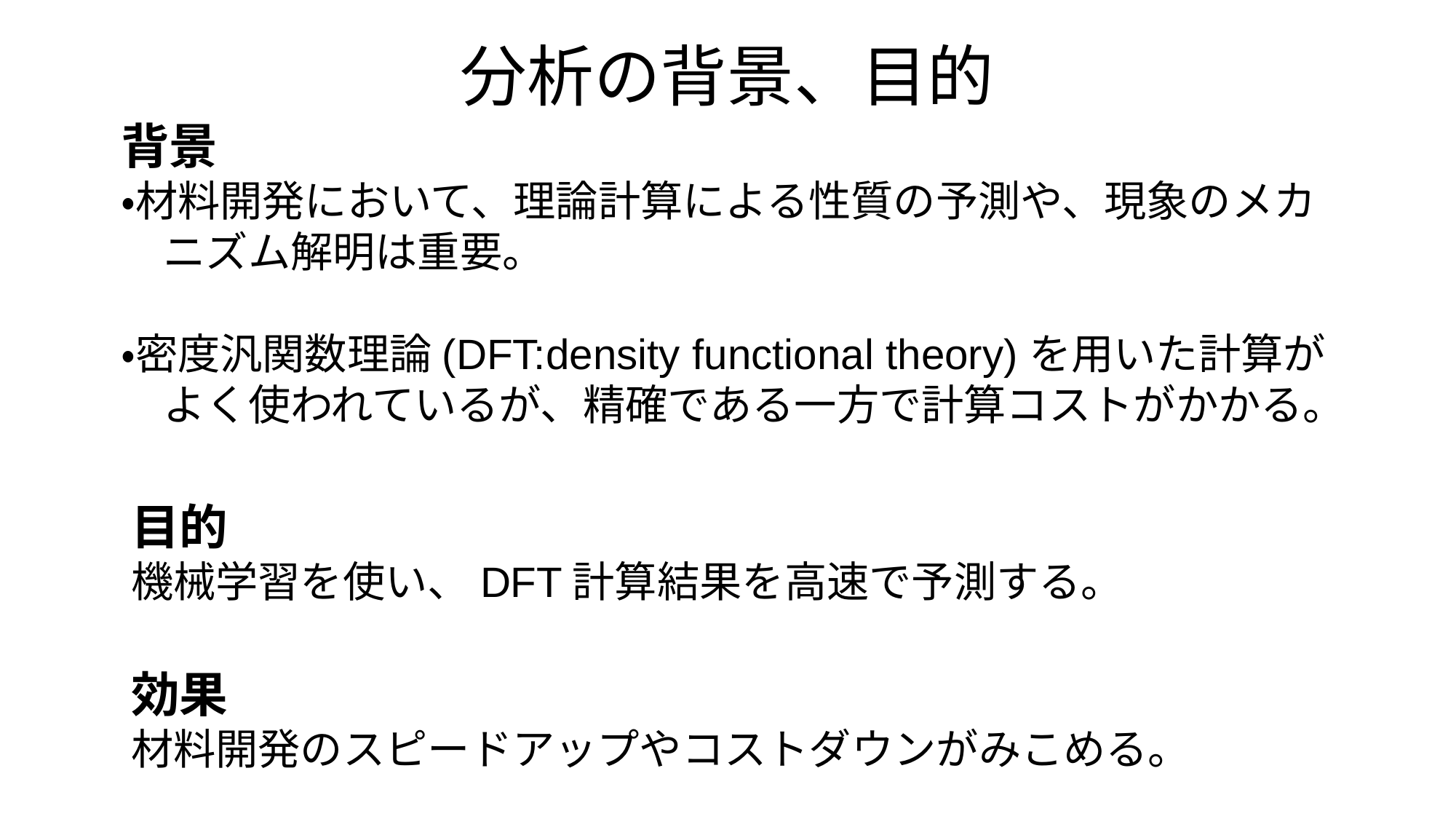

# 分析の背景、目的
背景
・材料開発において、理論計算による性質の予測や、現象のメカ
　ニズム解明は重要。

・密度汎関数理論(DFT:density functional theory)を用いた計算が
　よく使われているが、精確である一方で計算コストがかかる。
目的
機械学習を使い、DFT計算結果を高速で予測する。

効果
材料開発のスピードアップやコストダウンがみこめる。